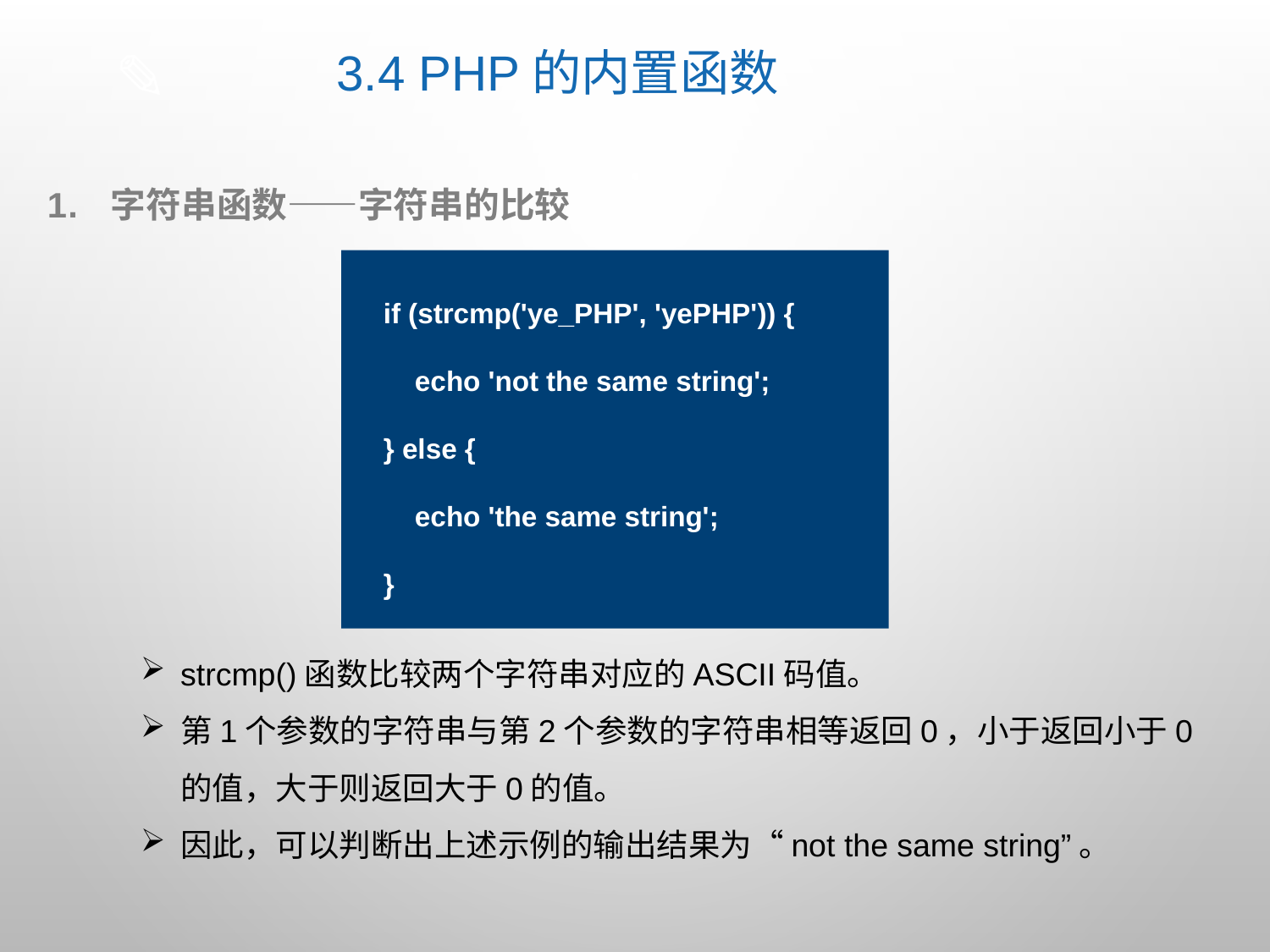

# 3.4 PHP的内置函数
字符串函数——字符串的比较

if (strcmp('ye_PHP', 'yePHP')) {
    echo 'not the same string';
} else {
    echo 'the same string';
}
strcmp()函数比较两个字符串对应的ASCII码值。
第1个参数的字符串与第2个参数的字符串相等返回0，小于返回小于0的值，大于则返回大于0的值。
因此，可以判断出上述示例的输出结果为“not the same string”。